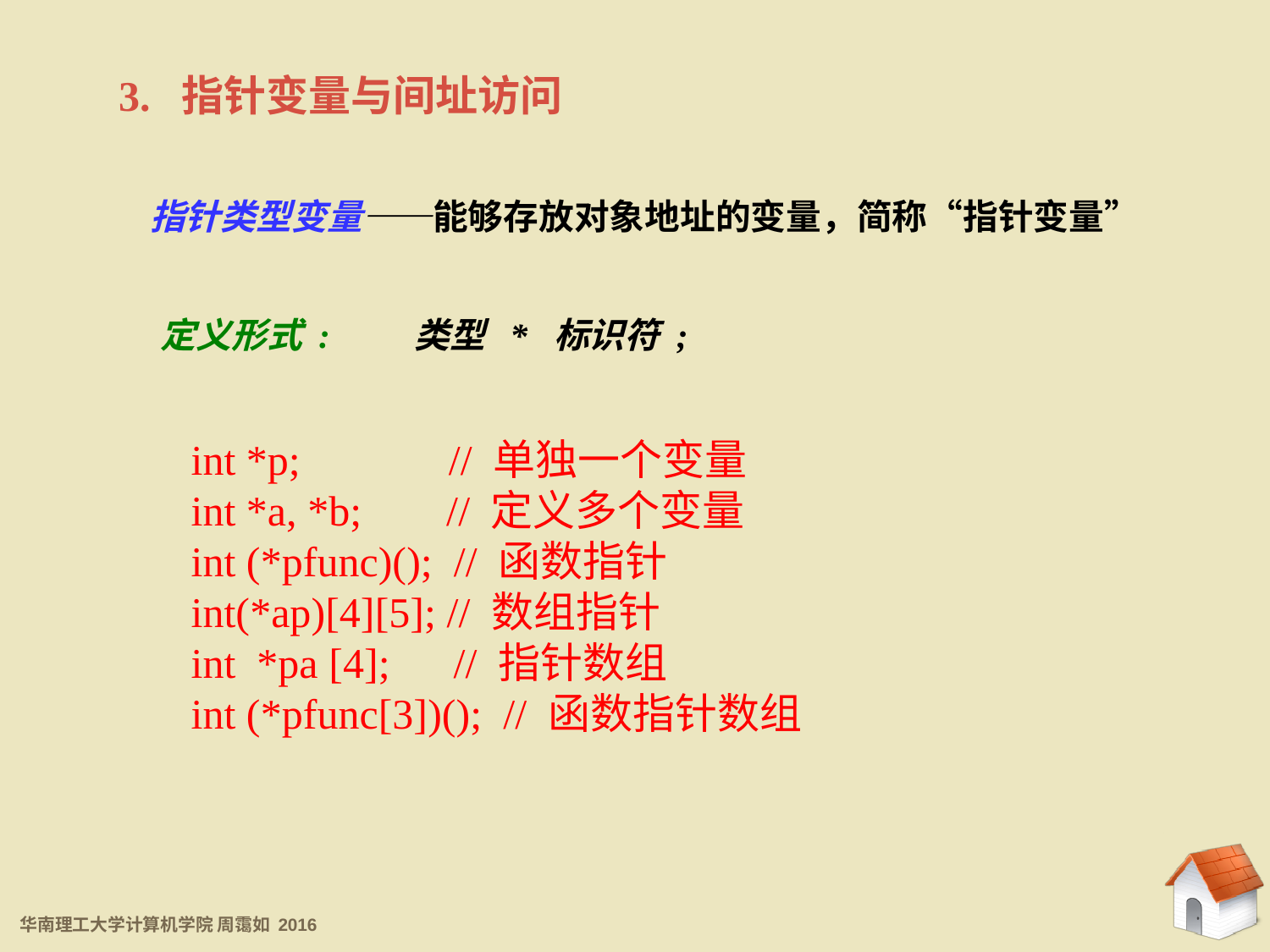

3.  指针变量与间址访问
指针类型变量——能够存放对象地址的变量，简称“指针变量”
定义形式 :	类型  *  标识符 ;
int *p;              // 单独一个变量
int *a, *b;        // 定义多个变量
int (*pfunc)();  // 函数指针
int(*ap)[4][5]; // 数组指针
int  *pa [4];      // 指针数组
int (*pfunc[3])();  // 函数指针数组